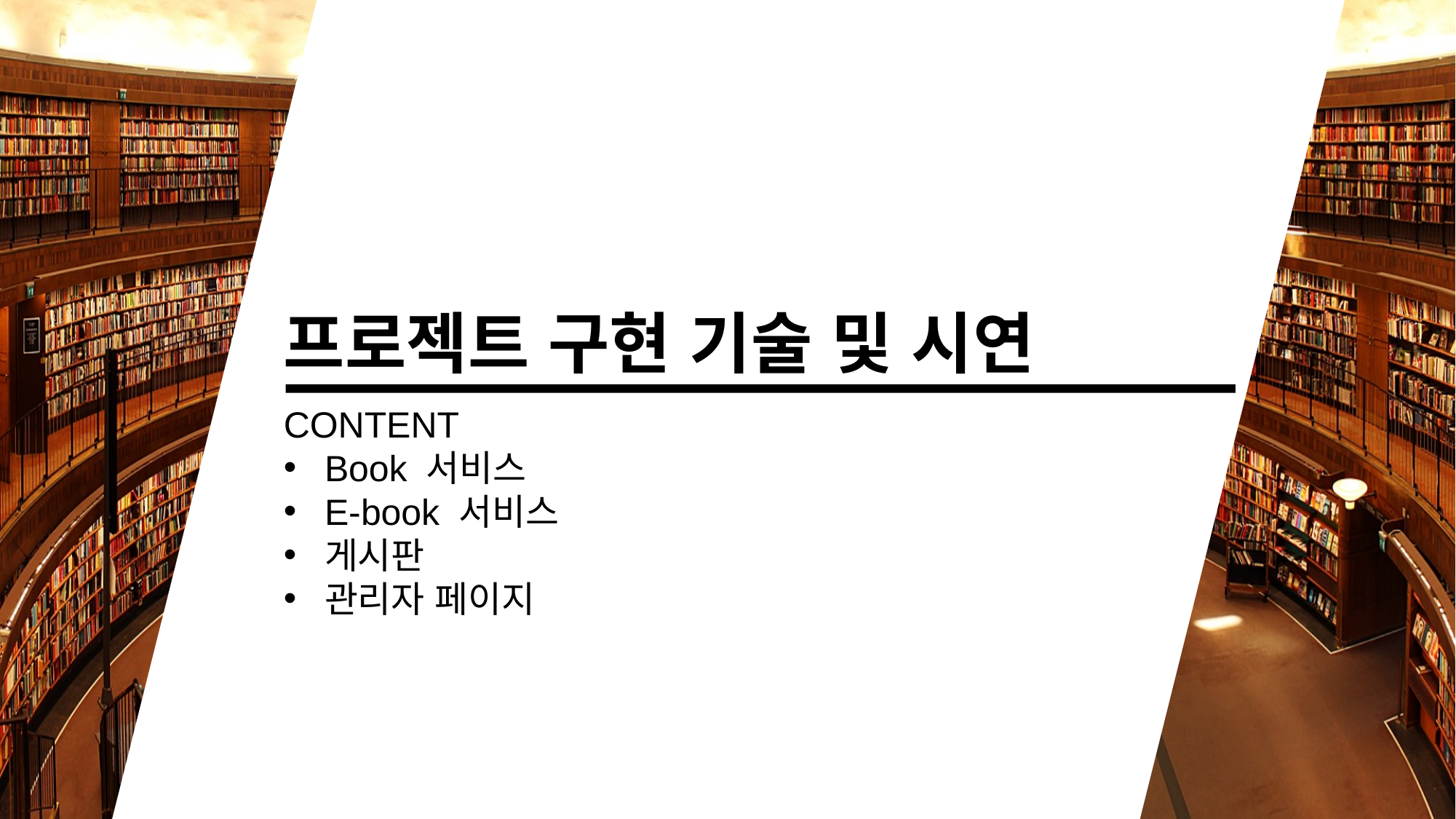

프로젝트 구현 기술 및 시연

CONTENT
Book 서비스
E-book 서비스
게시판
관리자 페이지